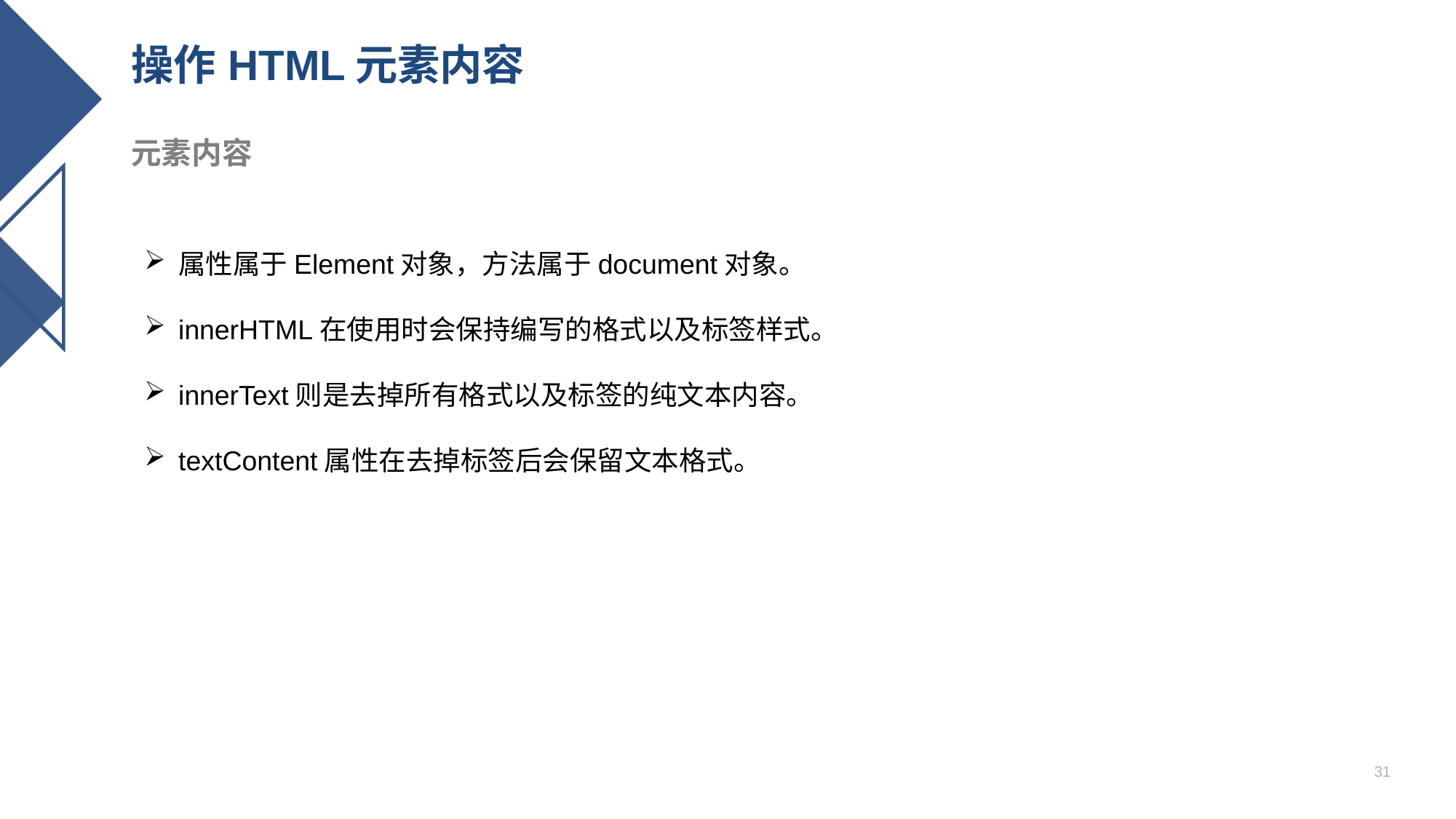

# 操作HTML元素内容
元素内容
属性属于Element对象，方法属于document对象。
innerHTML在使用时会保持编写的格式以及标签样式。
innerText则是去掉所有格式以及标签的纯文本内容。
textContent属性在去掉标签后会保留文本格式。
31